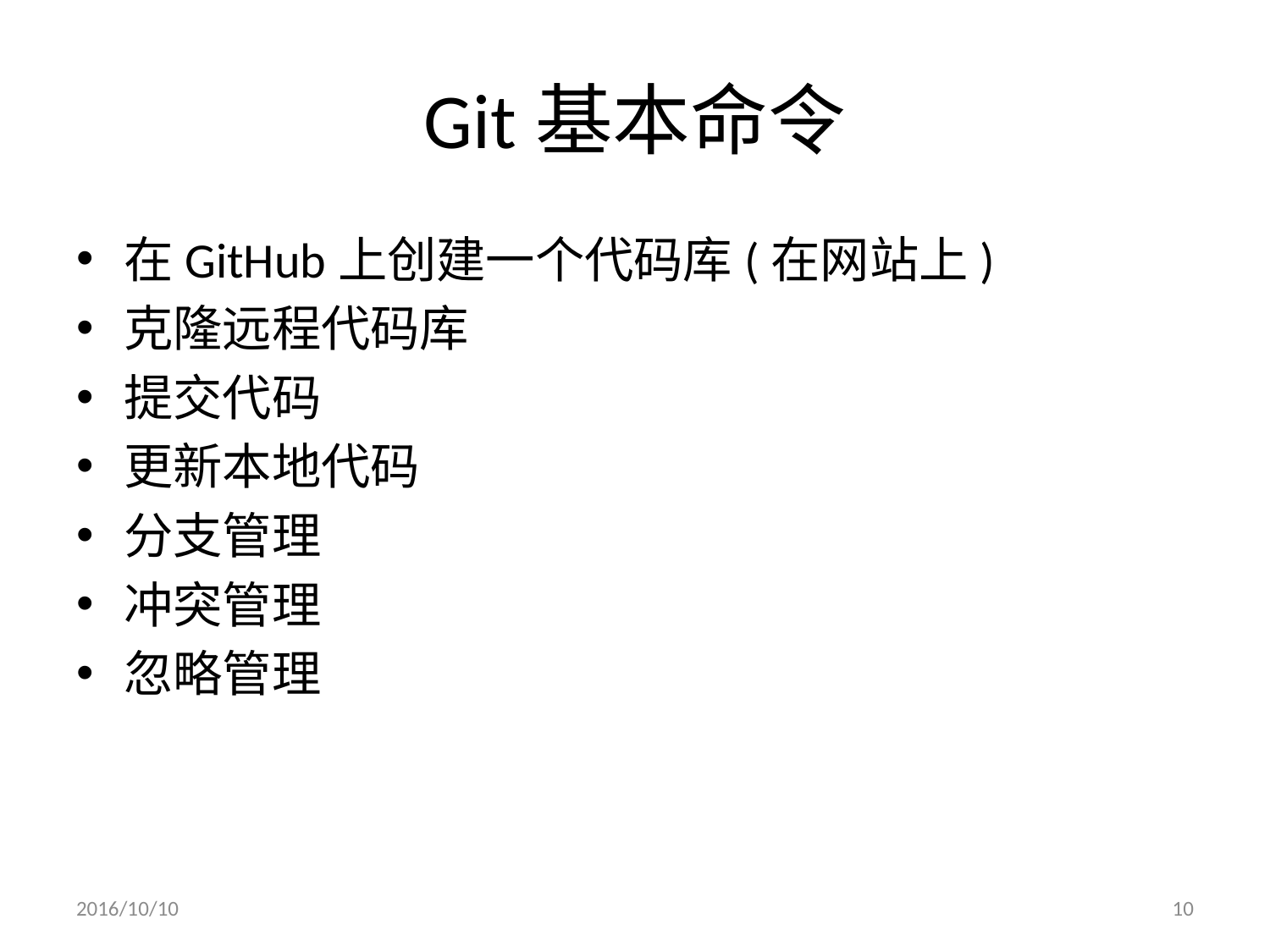

# Git基本命令
在GitHub上创建一个代码库(在网站上)
克隆远程代码库
提交代码
更新本地代码
分支管理
冲突管理
忽略管理
2016/10/10
10